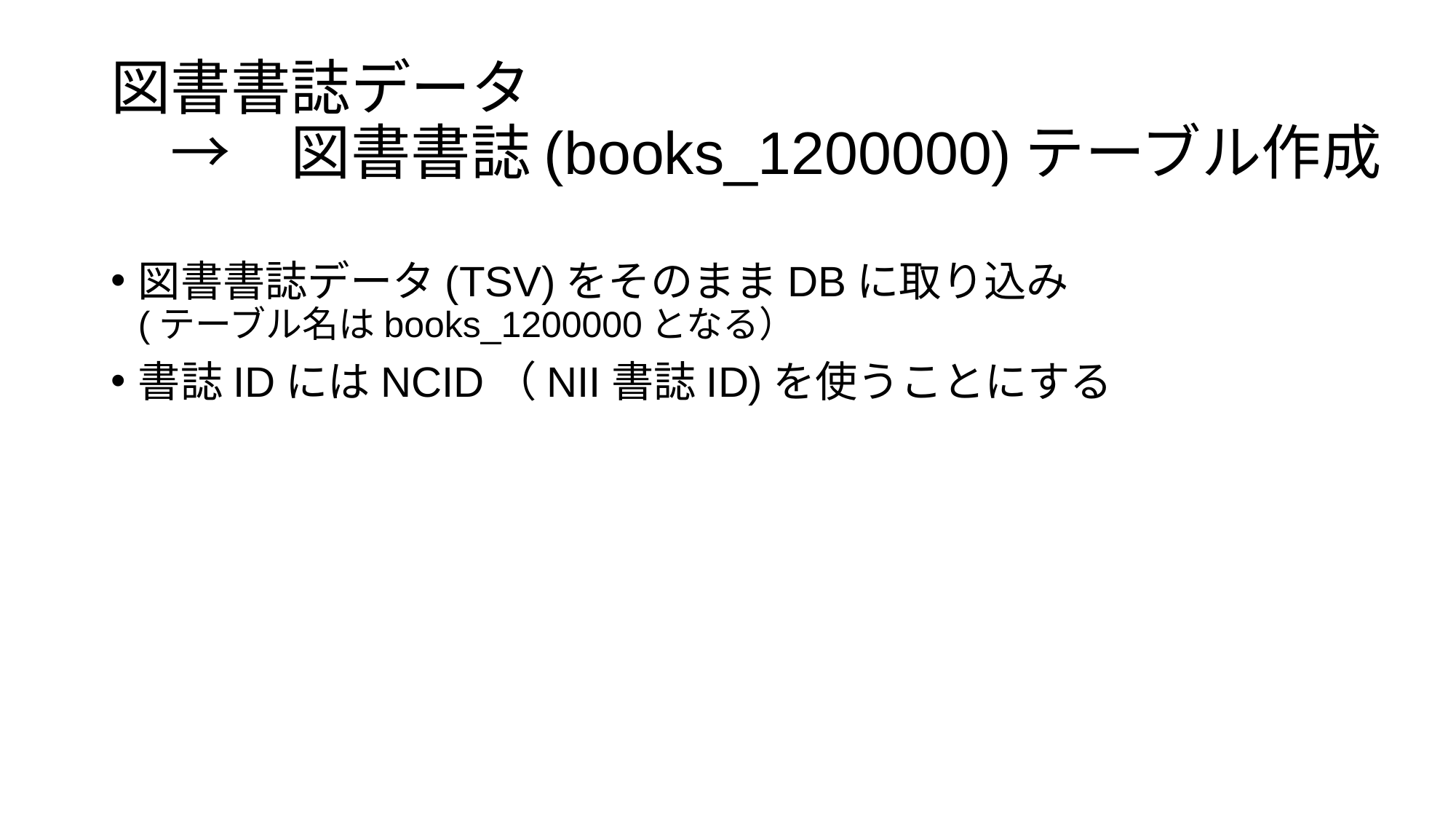

# 図書書誌データ 　→　図書書誌(books_1200000)テーブル作成
図書書誌データ(TSV)をそのままDBに取り込み
(テーブル名はbooks_1200000となる）
書誌IDにはNCID（NII書誌ID)を使うことにする